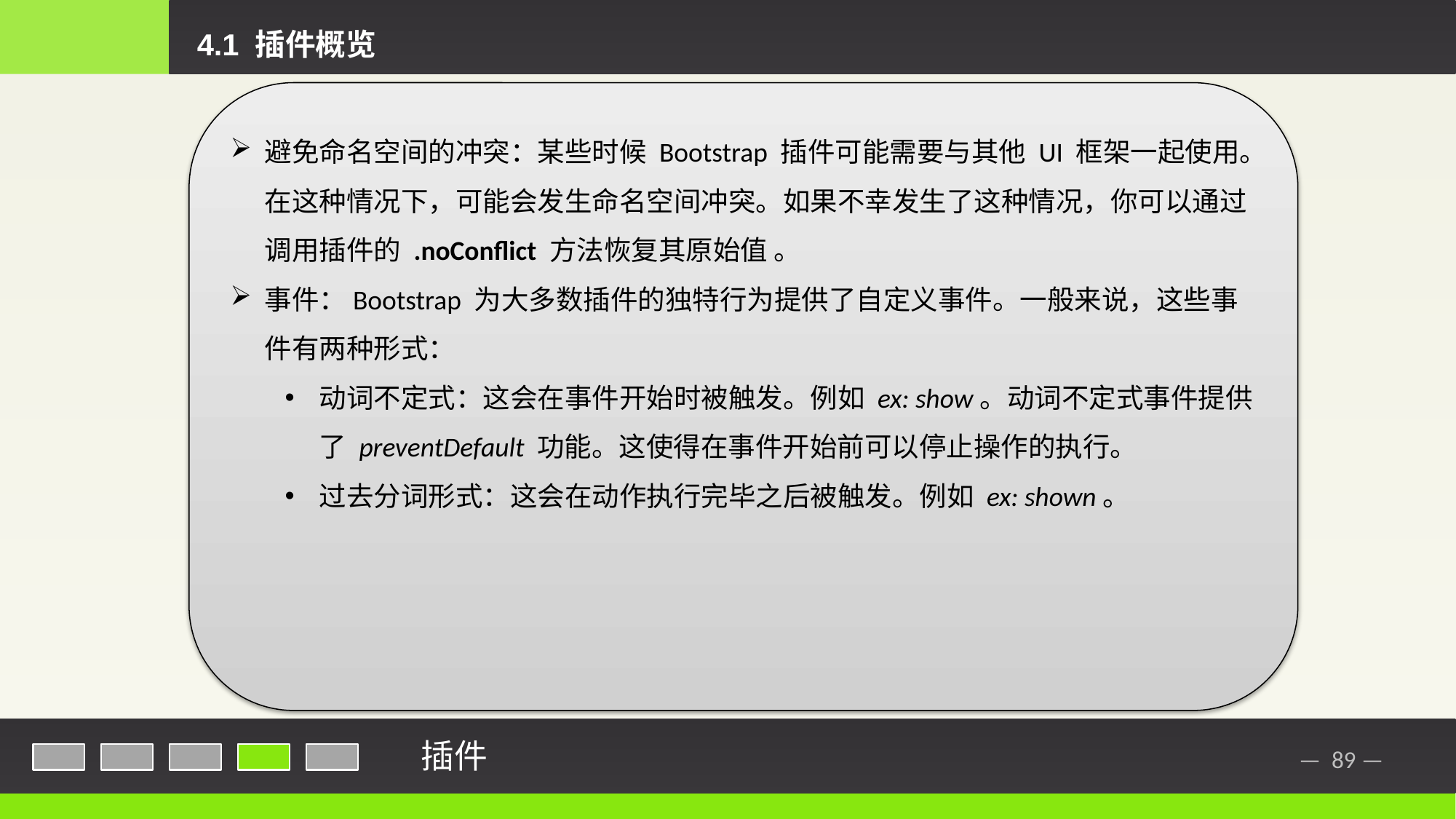

4.1 插件概览
避免命名空间的冲突：某些时候 Bootstrap 插件可能需要与其他 UI 框架一起使用。在这种情况下，可能会发生命名空间冲突。如果不幸发生了这种情况，你可以通过调用插件的 .noConflict 方法恢复其原始值 。
事件：Bootstrap 为大多数插件的独特行为提供了自定义事件。一般来说，这些事件有两种形式：
动词不定式：这会在事件开始时被触发。例如 ex: show。动词不定式事件提供了 preventDefault 功能。这使得在事件开始前可以停止操作的执行。
过去分词形式：这会在动作执行完毕之后被触发。例如 ex: shown。